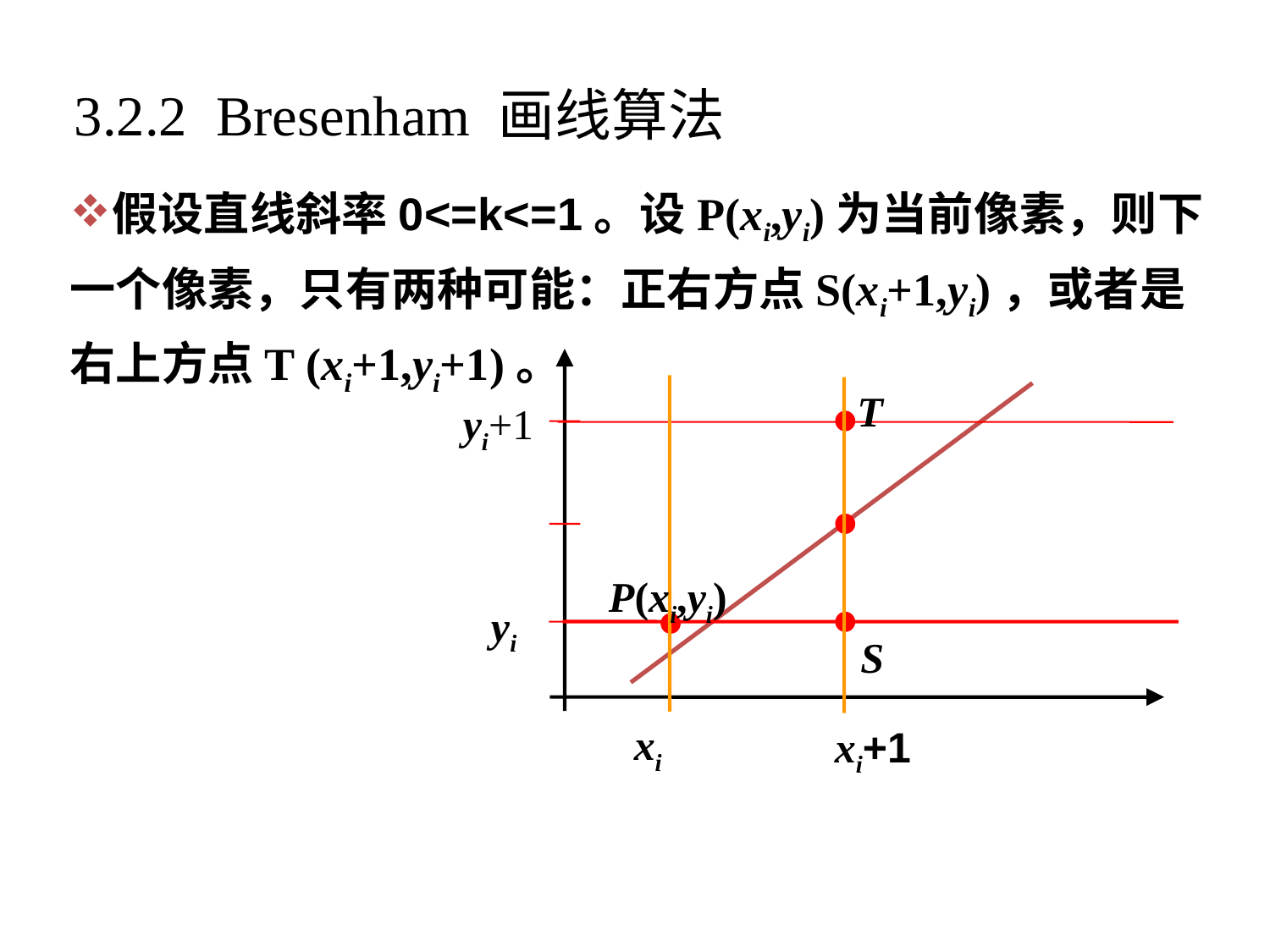

# 3.2.2  Bresenham 画线算法
假设直线斜率0<=k<=1。设P(xi,yi)为当前像素，则下一个像素，只有两种可能：正右方点S(xi+1,yi)，或者是右上方点T (xi+1,yi+1)。

T

yi+1

P(xi,yi)
yi

S

xi
xi+1